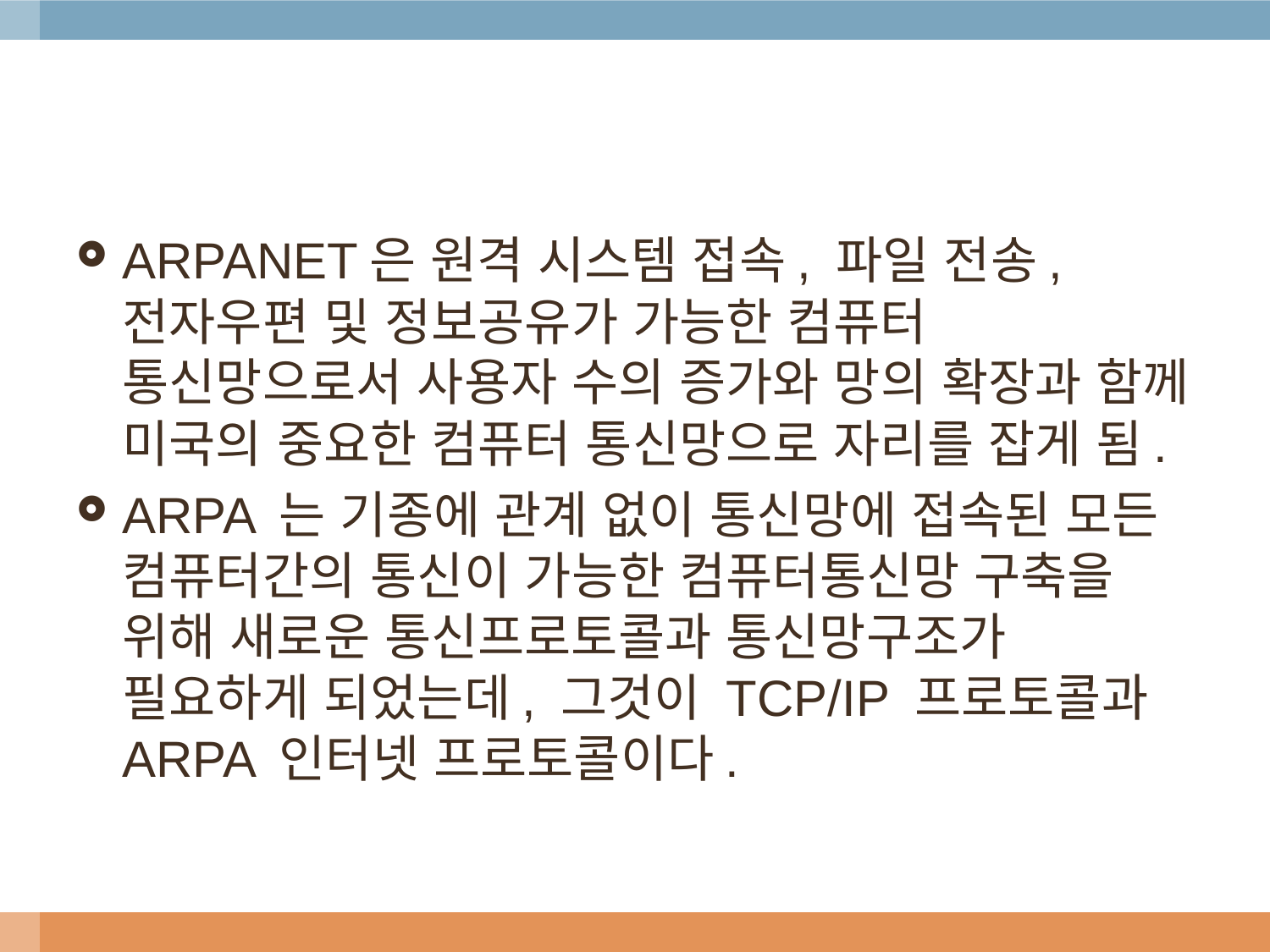

#
ARPANET은 원격 시스템 접속, 파일 전송, 전자우편 및 정보공유가 가능한 컴퓨터 통신망으로서 사용자 수의 증가와 망의 확장과 함께 미국의 중요한 컴퓨터 통신망으로 자리를 잡게 됨.
ARPA 는 기종에 관계 없이 통신망에 접속된 모든 컴퓨터간의 통신이 가능한 컴퓨터통신망 구축을 위해 새로운 통신프로토콜과 통신망구조가 필요하게 되었는데, 그것이 TCP/IP 프로토콜과 ARPA 인터넷 프로토콜이다.